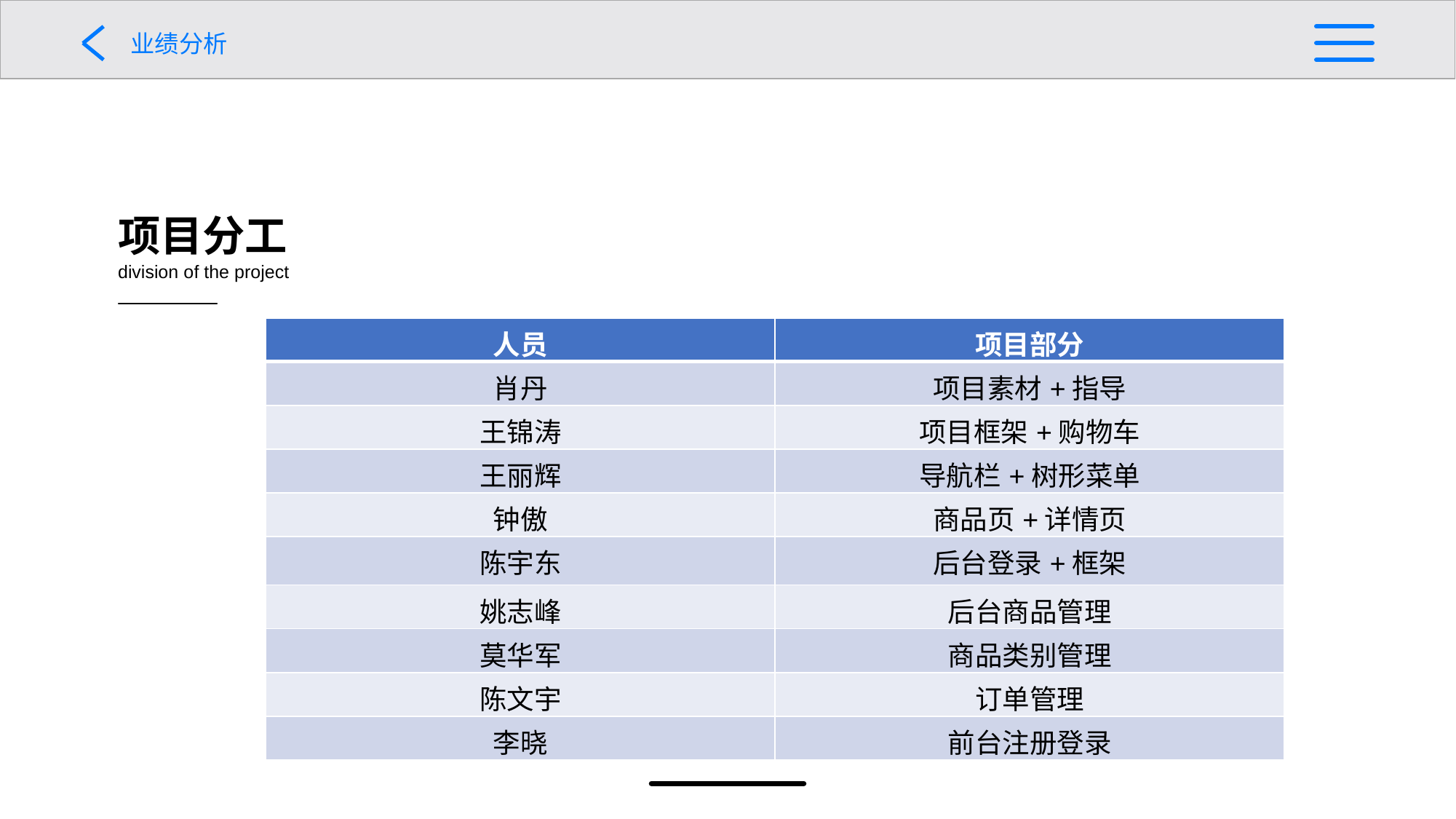

项目分工
division of the project
| 人员 | 项目部分 |
| --- | --- |
| 肖丹 | 项目素材+指导 |
| 王锦涛 | 项目框架+购物车 |
| 王丽辉 | 导航栏+树形菜单 |
| 钟傲 | 商品页+详情页 |
| 陈宇东 | 后台登录+框架 |
| 姚志峰 | 后台商品管理 |
| 莫华军 | 商品类别管理 |
| 陈文宇 | 订单管理 |
| 李晓 | 前台注册登录 |